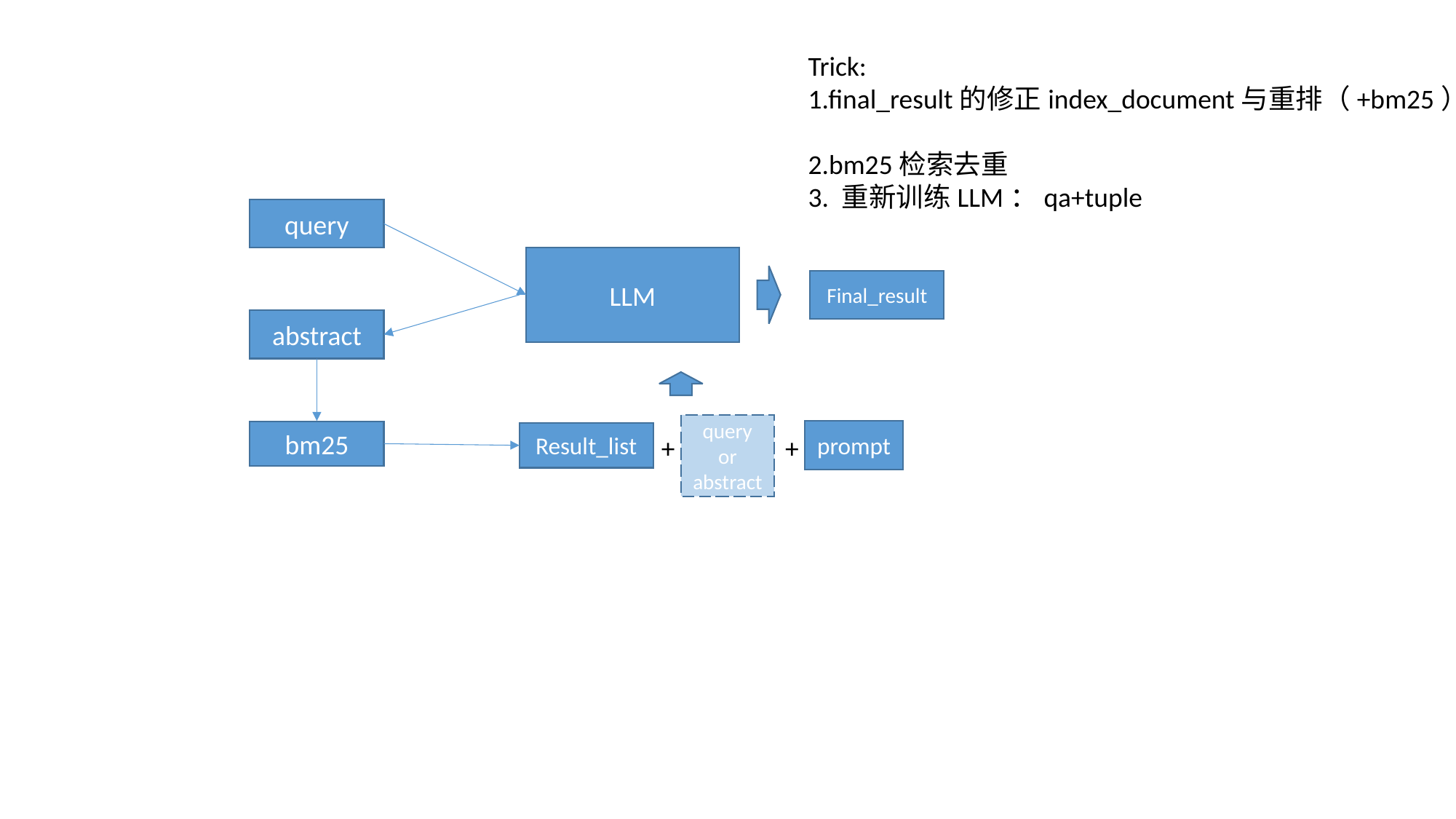

Trick:
1.final_result的修正index_document与重排（+bm25）

2.bm25检索去重
3. 重新训练LLM：qa+tuple
query
LLM

Final_result
abstract

query or
abstract
prompt
bm25
Result_list
+
+